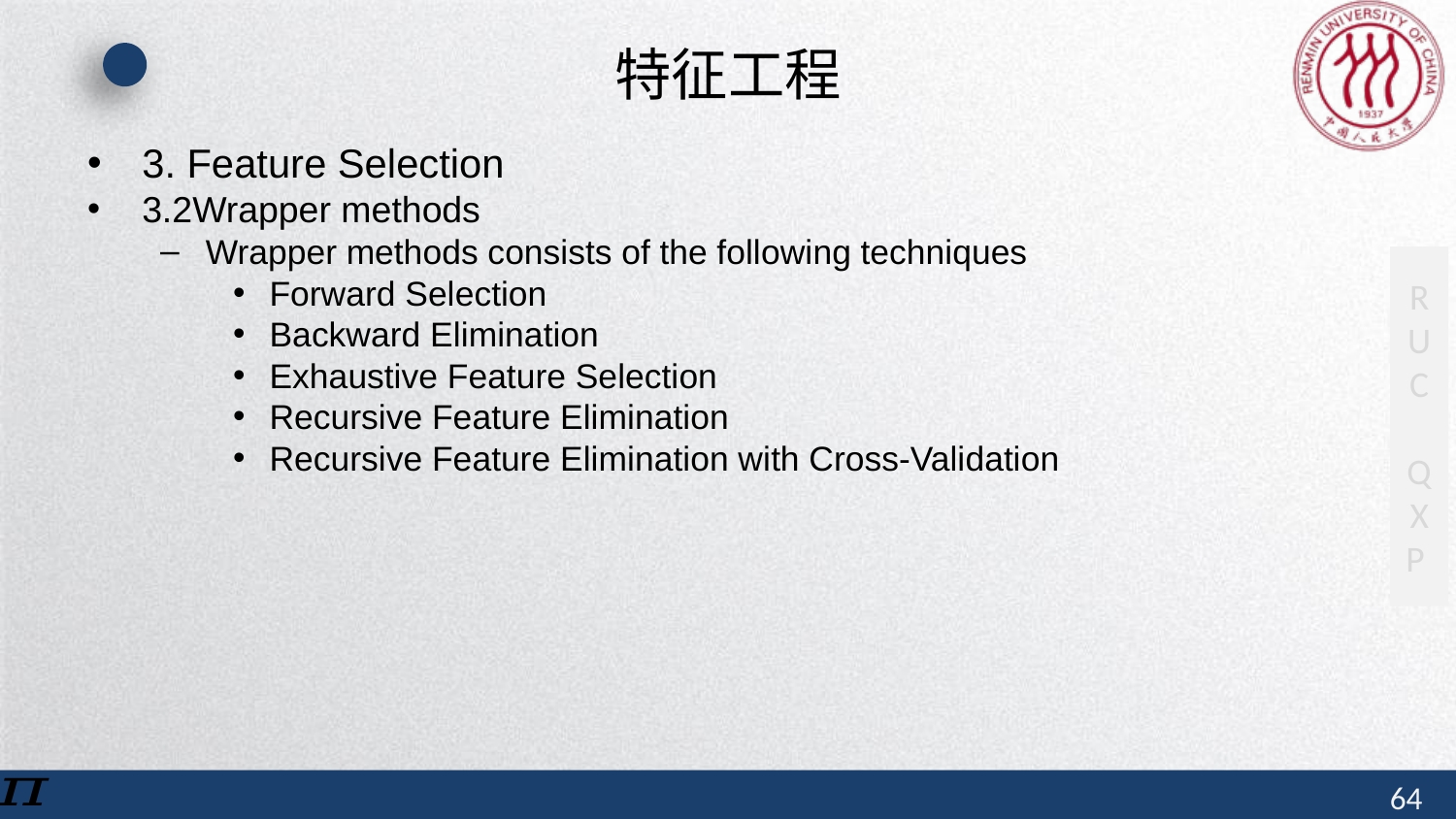

# 特征工程
3. Feature Selection
3.2Wrapper methods
Wrapper methods consists of the following techniques
Forward Selection
Backward Elimination
Exhaustive Feature Selection
Recursive Feature Elimination
Recursive Feature Elimination with Cross-Validation